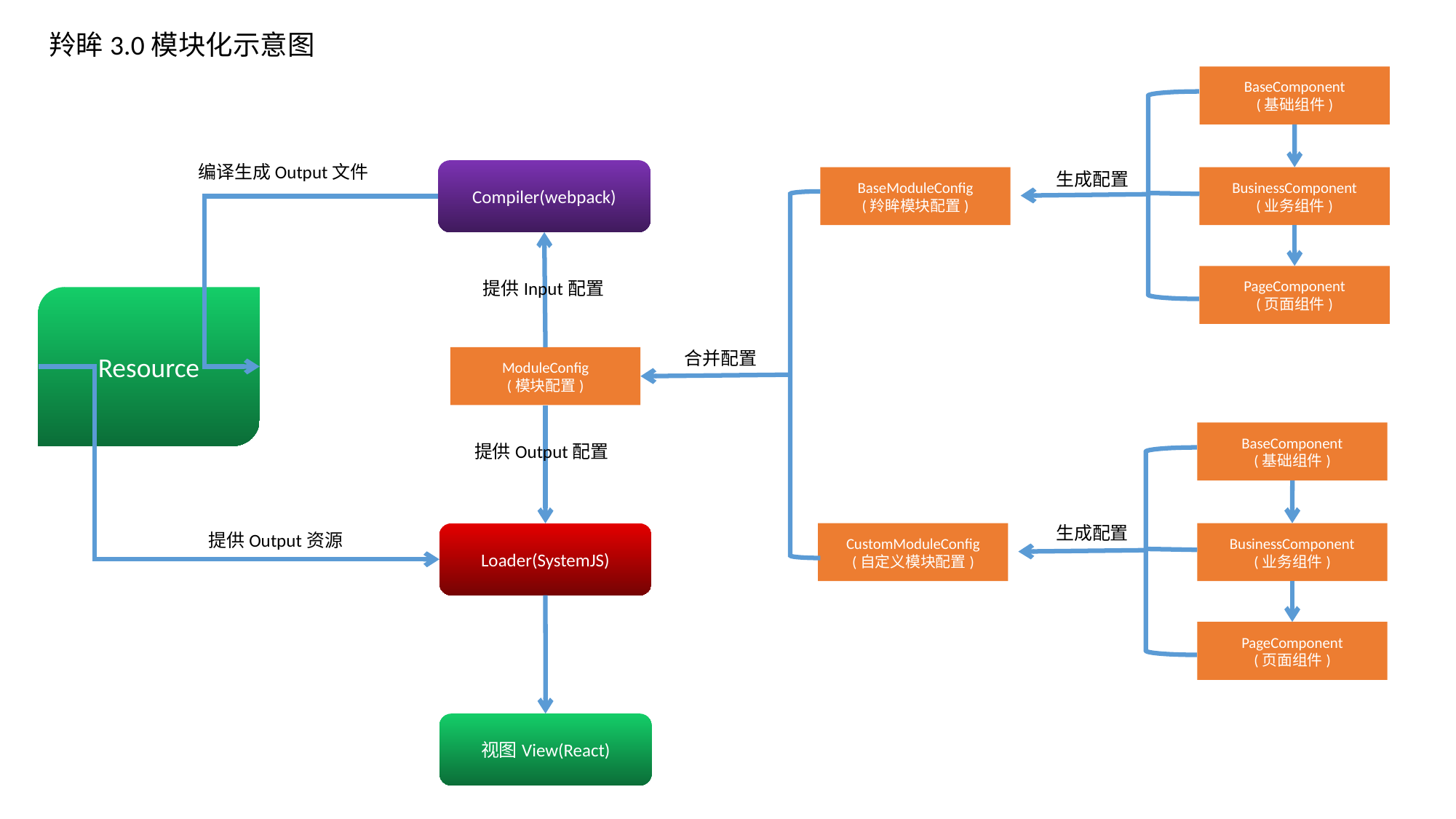

羚眸3.0模块化示意图
BaseComponent
(基础组件)

生成配置
BusinessComponent
(业务组件)
PageComponent
(页面组件)
生成配置
编译生成Output文件
Compiler(webpack)
BaseModuleConfig
(羚眸模块配置)

提供Input配置
Resource
合并配置
ModuleConfig
(模块配置)
BaseComponent
(基础组件)

BusinessComponent
(业务组件)
PageComponent
(页面组件)
提供Output配置
CustomModuleConfig
(自定义模块配置)
提供Output资源
Loader(SystemJS)
视图View(React)